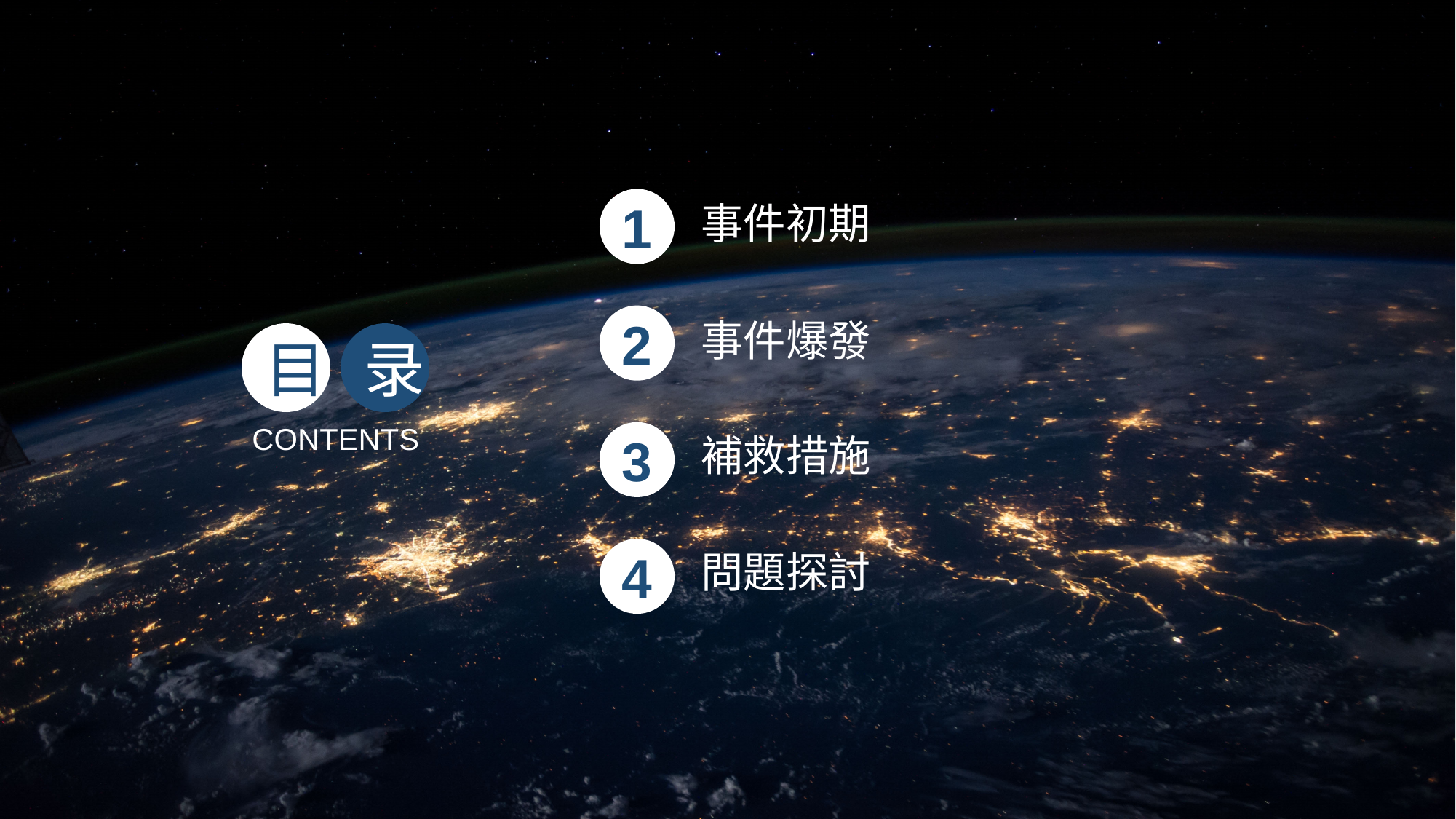

事件初期
1
事件爆發
2
目
录
補救措施
CONTENTS
3
問題探討
4